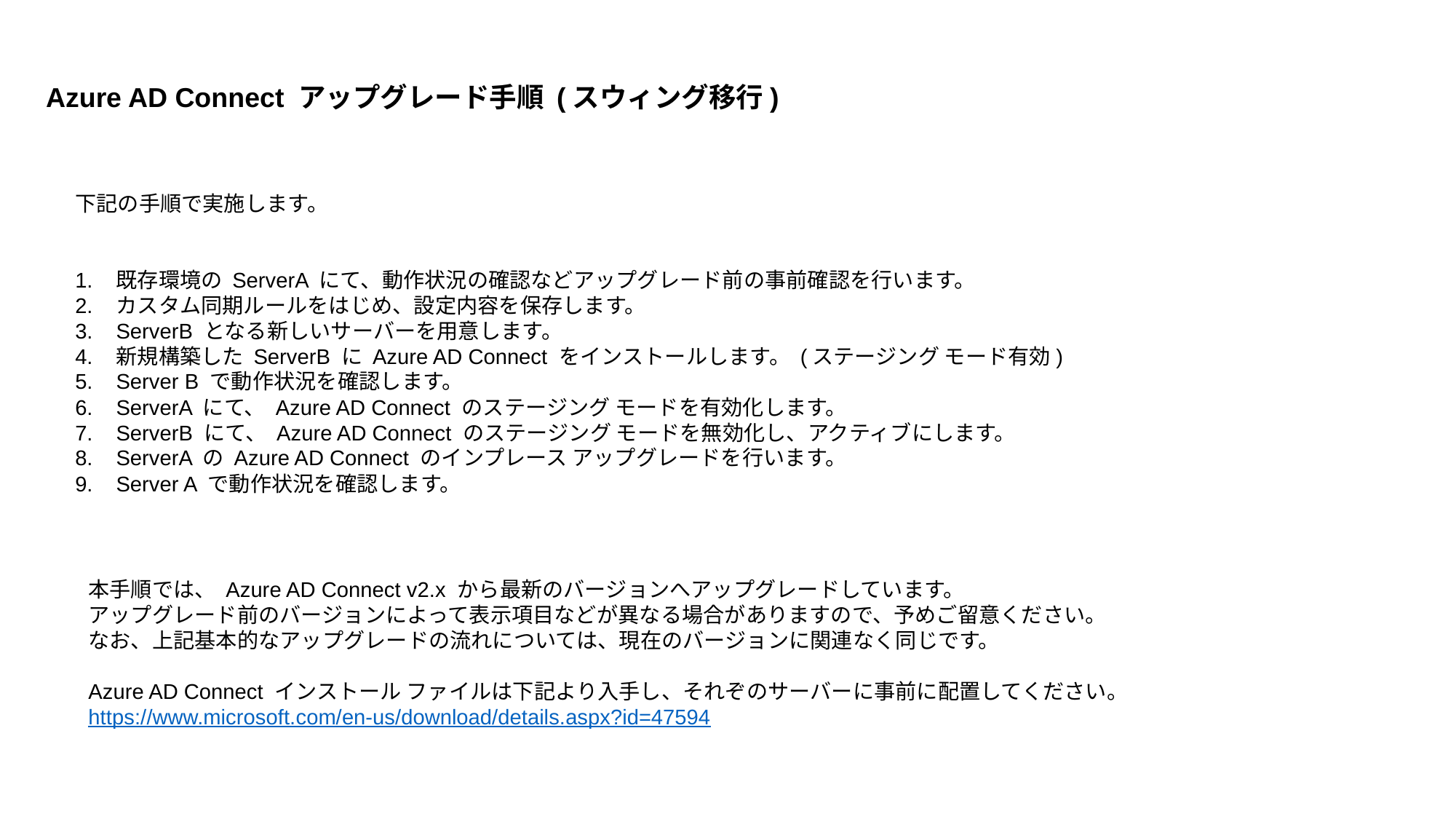

Azure AD Connect アップグレード手順 (スウィング移行)

下記の手順で実施します。

既存環境の ServerA にて、動作状況の確認などアップグレード前の事前確認を行います。
カスタム同期ルールをはじめ、設定内容を保存します。
ServerB となる新しいサーバーを用意します。
新規構築した ServerB に Azure AD Connect をインストールします。 (ステージング モード有効)
Server B で動作状況を確認します。
ServerA にて、 Azure AD Connect のステージング モードを有効化します。
ServerB にて、 Azure AD Connect のステージング モードを無効化し、アクティブにします。
ServerA の Azure AD Connect のインプレース アップグレードを行います。
Server A で動作状況を確認します。

本手順では、 Azure AD Connect v2.x から最新のバージョンへアップグレードしています。
アップグレード前のバージョンによって表示項目などが異なる場合がありますので、予めご留意ください。
なお、上記基本的なアップグレードの流れについては、現在のバージョンに関連なく同じです。

Azure AD Connect インストール ファイルは下記より入手し、それぞのサーバーに事前に配置してください。
https://www.microsoft.com/en-us/download/details.aspx?id=47594